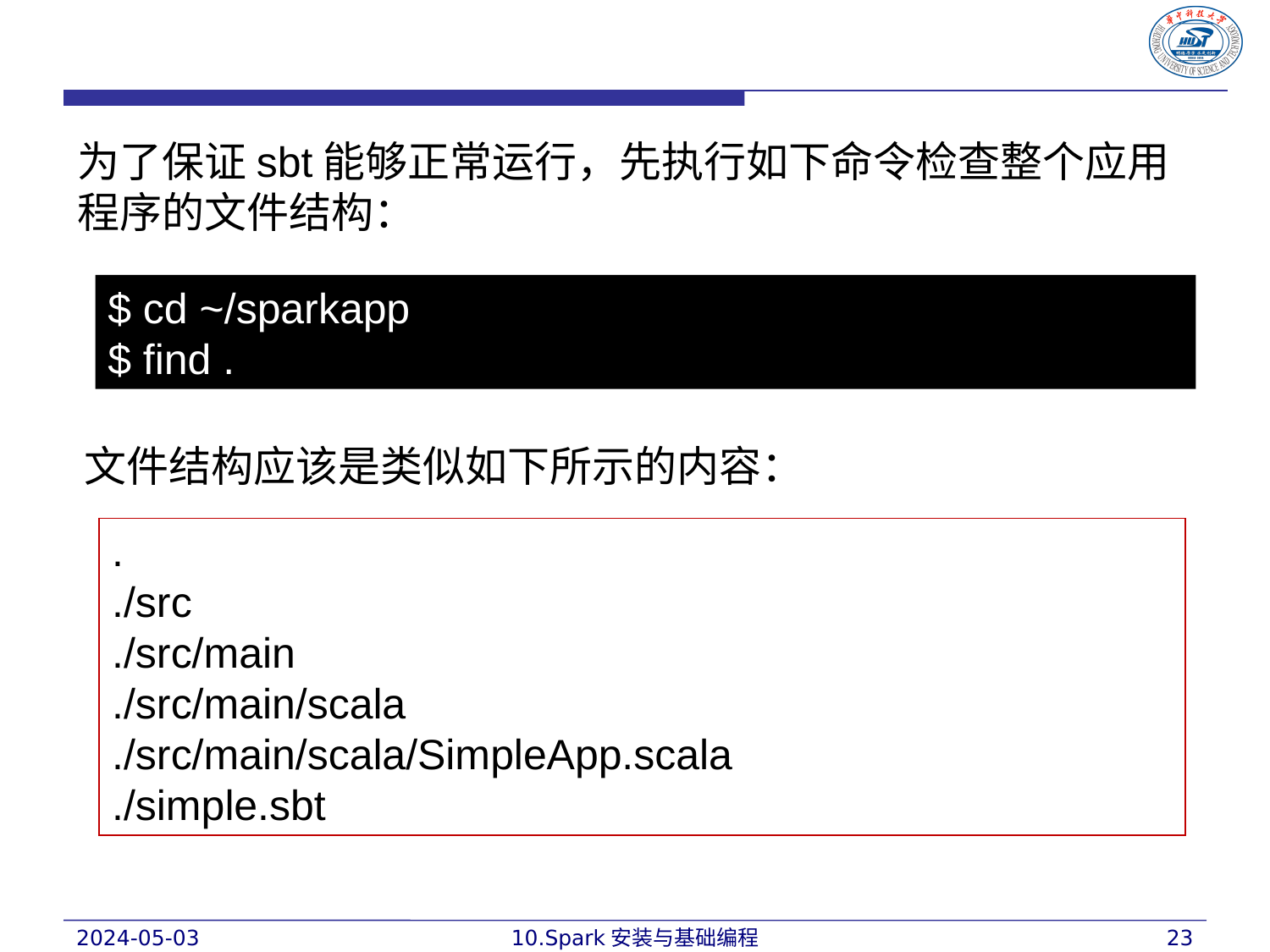

为了保证sbt能够正常运行，先执行如下命令检查整个应用程序的文件结构：
$ cd ~/sparkapp
$ find .
文件结构应该是类似如下所示的内容：
.
./src
./src/main
./src/main/scala
./src/main/scala/SimpleApp.scala
./simple.sbt
2024-05-03
10.Spark安装与基础编程
23